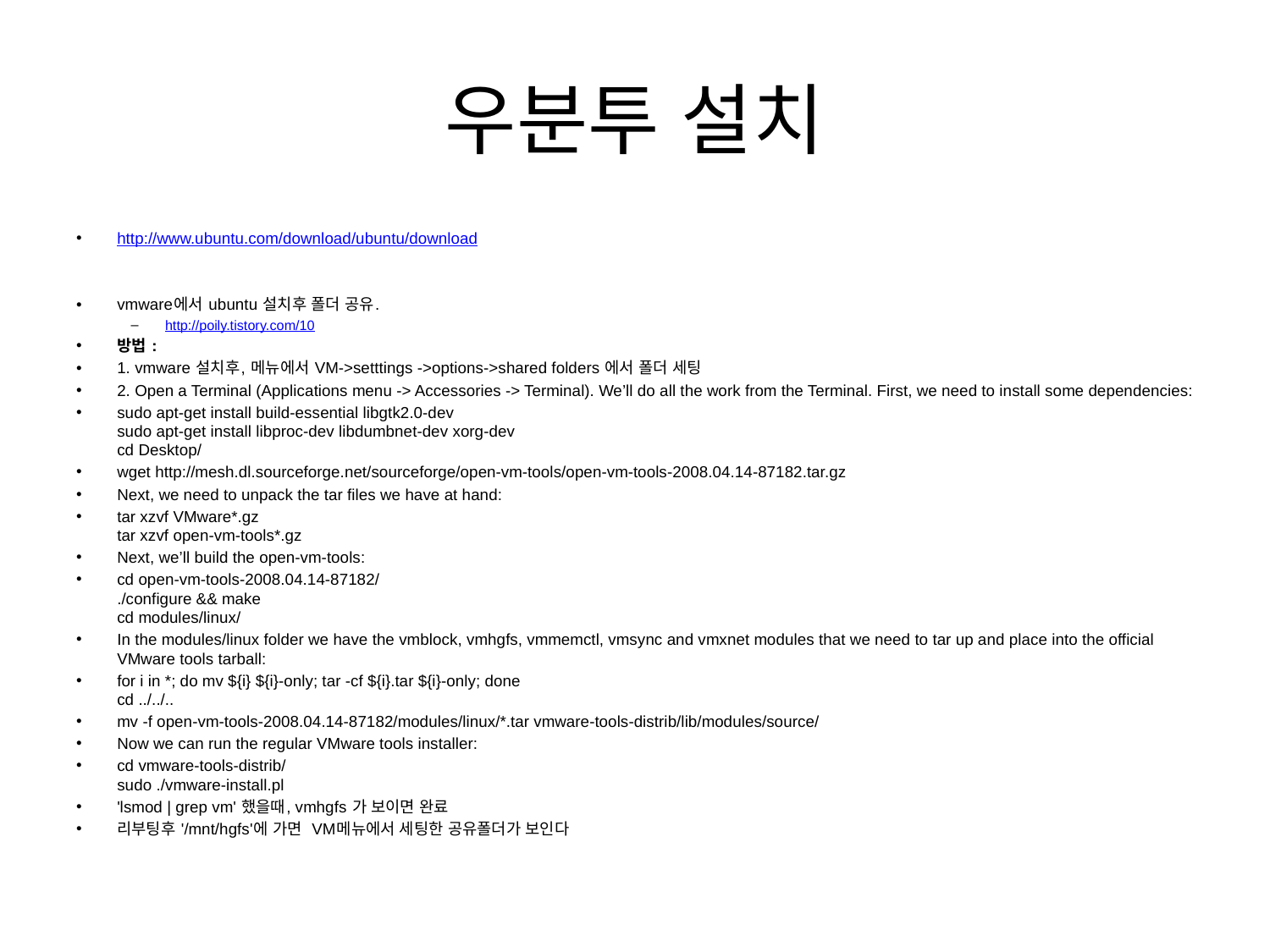

# 우분투 설치
http://www.ubuntu.com/download/ubuntu/download

vmware에서 ubuntu 설치후 폴더 공유.
http://poily.tistory.com/10
방법 :
1. vmware 설치후, 메뉴에서 VM->setttings ->options->shared folders 에서 폴더 세팅
2. Open a Terminal (Applications menu -> Accessories -> Terminal). We’ll do all the work from the Terminal. First, we need to install some dependencies:
sudo apt-get install build-essential libgtk2.0-dev
sudo apt-get install libproc-dev libdumbnet-dev xorg-dev
cd Desktop/
wget http://mesh.dl.sourceforge.net/sourceforge/open-vm-tools/open-vm-tools-2008.04.14-87182.tar.gz
Next, we need to unpack the tar files we have at hand:
tar xzvf VMware*.gz
tar xzvf open-vm-tools*.gz
Next, we’ll build the open-vm-tools:
cd open-vm-tools-2008.04.14-87182/
./configure && make
cd modules/linux/
In the modules/linux folder we have the vmblock, vmhgfs, vmmemctl, vmsync and vmxnet modules that we need to tar up and place into the official VMware tools tarball:
for i in *; do mv ${i} ${i}-only; tar -cf ${i}.tar ${i}-only; done
cd ../../..
mv -f open-vm-tools-2008.04.14-87182/modules/linux/*.tar vmware-tools-distrib/lib/modules/source/
Now we can run the regular VMware tools installer:
cd vmware-tools-distrib/
sudo ./vmware-install.pl
'lsmod | grep vm' 했을때, vmhgfs 가 보이면 완료
리부팅후 '/mnt/hgfs'에 가면  VM메뉴에서 세팅한 공유폴더가 보인다